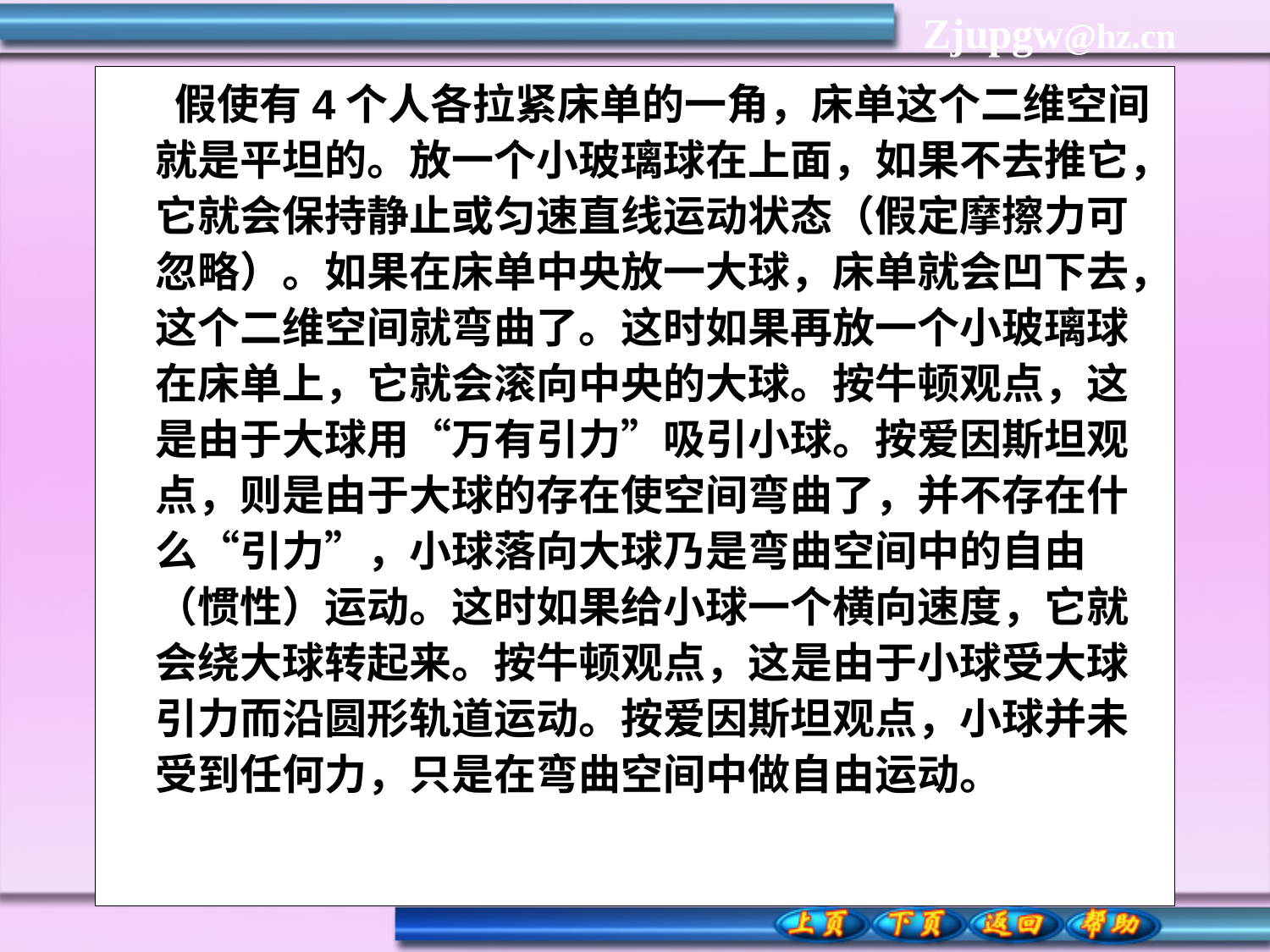

假使有4个人各拉紧床单的一角，床单这个二维空间就是平坦的。放一个小玻璃球在上面，如果不去推它，它就会保持静止或匀速直线运动状态（假定摩擦力可忽略）。如果在床单中央放一大球，床单就会凹下去，这个二维空间就弯曲了。这时如果再放一个小玻璃球在床单上，它就会滚向中央的大球。按牛顿观点，这是由于大球用“万有引力”吸引小球。按爱因斯坦观点，则是由于大球的存在使空间弯曲了，并不存在什么“引力”，小球落向大球乃是弯曲空间中的自由（惯性）运动。这时如果给小球一个横向速度，它就会绕大球转起来。按牛顿观点，这是由于小球受大球引力而沿圆形轨道运动。按爱因斯坦观点，小球并未受到任何力，只是在弯曲空间中做自由运动。